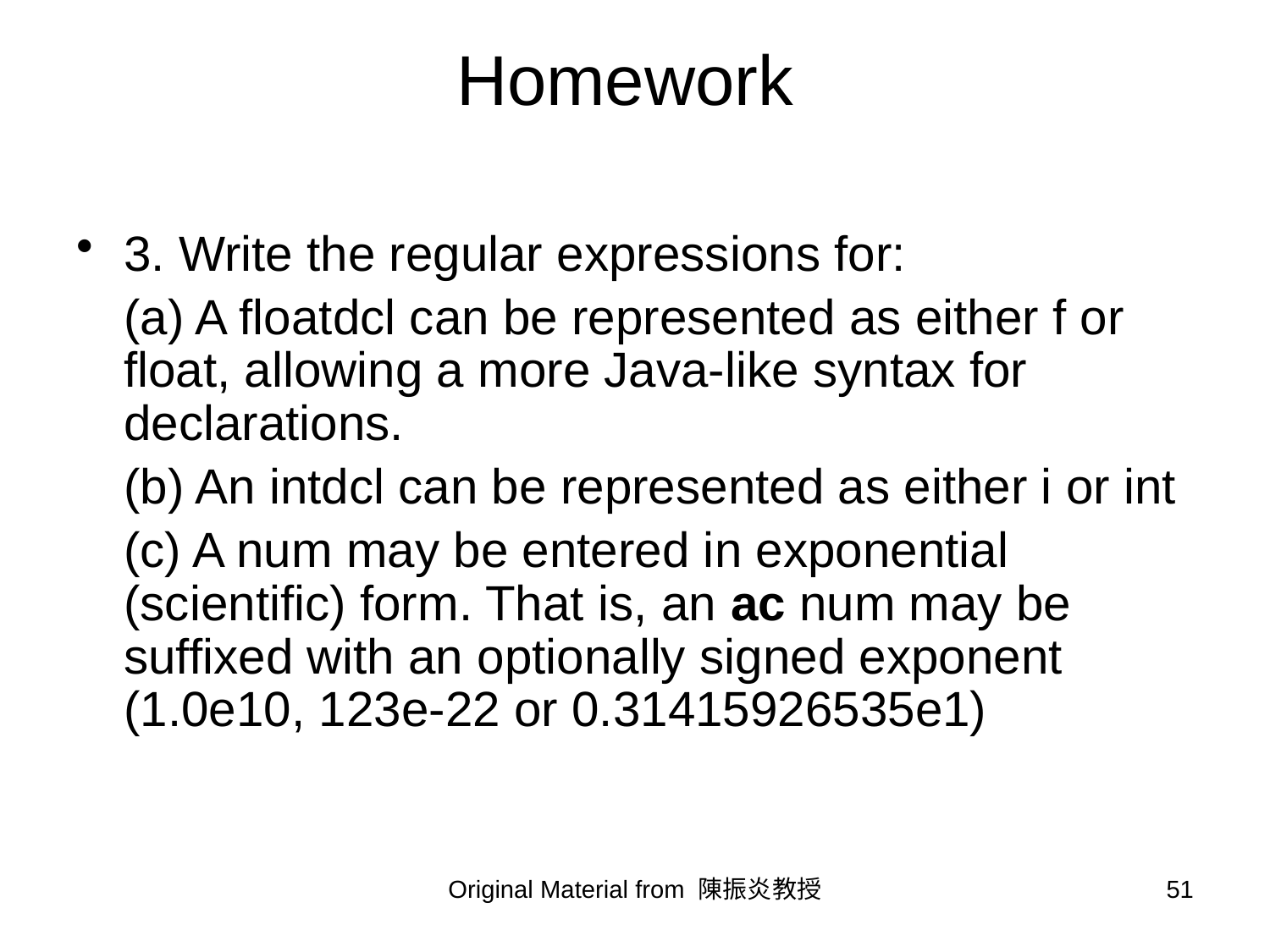

# Homework
3. Write the regular expressions for:
	(a) A floatdcl can be represented as either f or float, allowing a more Java-like syntax for declarations.
	(b) An intdcl can be represented as either i or int
	(c) A num may be entered in exponential (scientific) form. That is, an ac num may be suffixed with an optionally signed exponent (1.0e10, 123e-22 or 0.31415926535e1)
Original Material from 陳振炎教授
51